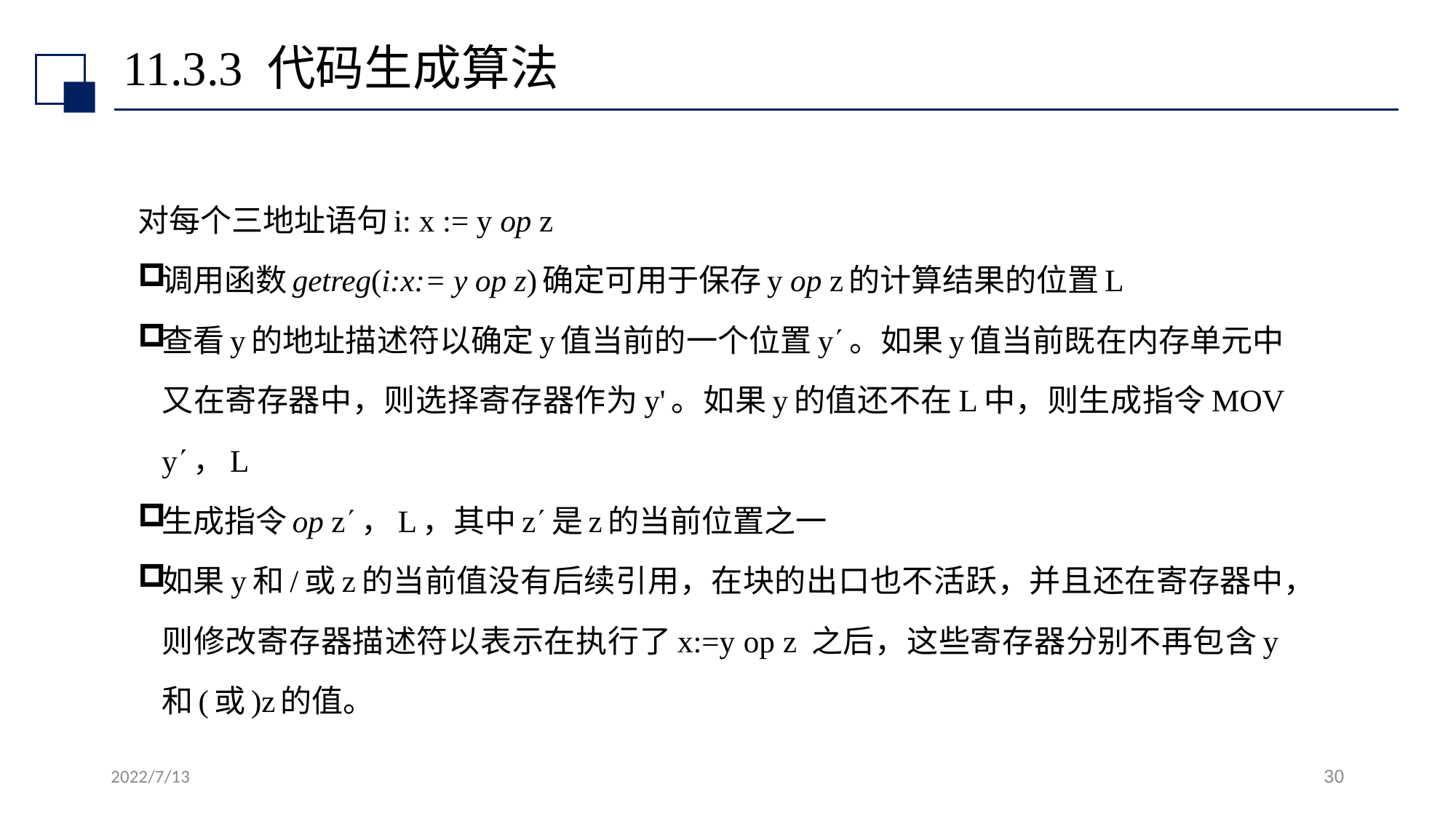

# 11.3.3 代码生成算法
对每个三地址语句i: x := y op z
调用函数getreg(i:x:= y op z)确定可用于保存y op z的计算结果的位置L
查看y的地址描述符以确定y值当前的一个位置y′。如果y值当前既在内存单元中又在寄存器中，则选择寄存器作为y'。如果y的值还不在L中，则生成指令MOV y′，L
生成指令op z′，L，其中z′是z的当前位置之一
如果y和/或z的当前值没有后续引用，在块的出口也不活跃，并且还在寄存器中，则修改寄存器描述符以表示在执行了x:=y op z 之后，这些寄存器分别不再包含y和(或)z的值。
2022/7/13
30